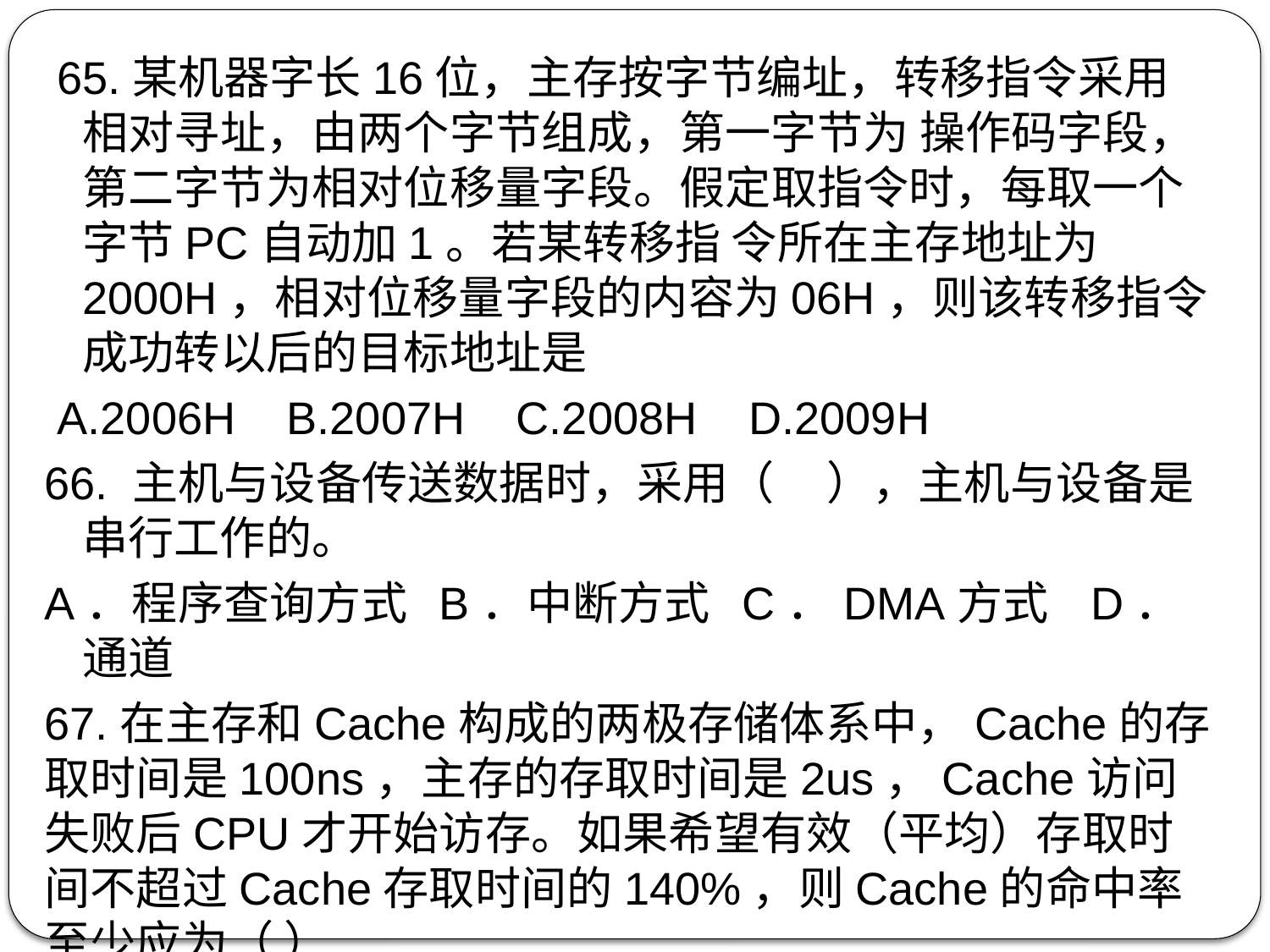

65.某机器字长16位，主存按字节编址，转移指令采用相对寻址，由两个字节组成，第一字节为 操作码字段，第二字节为相对位移量字段。假定取指令时，每取一个字节PC自动加1。若某转移指 令所在主存地址为2000H，相对位移量字段的内容为06H，则该转移指令成功转以后的目标地址是
 A.2006H    B.2007H    C.2008H    D.2009H
66. 主机与设备传送数据时，采用（     ），主机与设备是串行工作的。
A．程序查询方式  B．中断方式  C．DMA方式   D．通道
67.在主存和Cache构成的两极存储体系中，Cache的存取时间是100ns，主存的存取时间是2us，Cache访问失败后CPU才开始访存。如果希望有效（平均）存取时间不超过Cache存取时间的140%，则Cache的命中率至少应为（ ）
A  96%  	B  97%  	C  98%  	D  99%